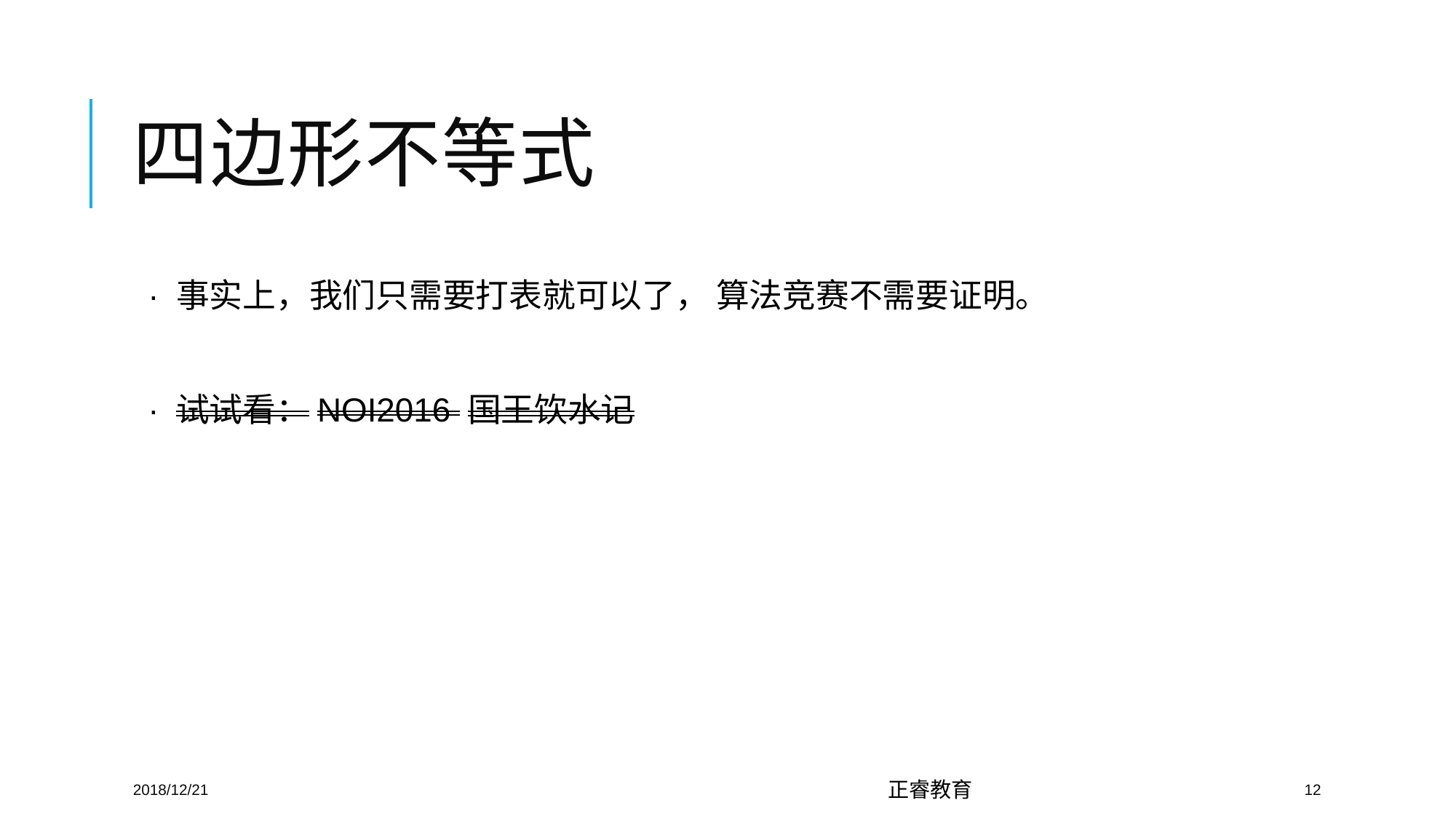

# 四边形不等式
 · 事实上，我们只需要打表就可以了， 算法竞赛不需要证明。

 · 试试看：NOI2016 国王饮水记
2018/12/21
正睿教育
12